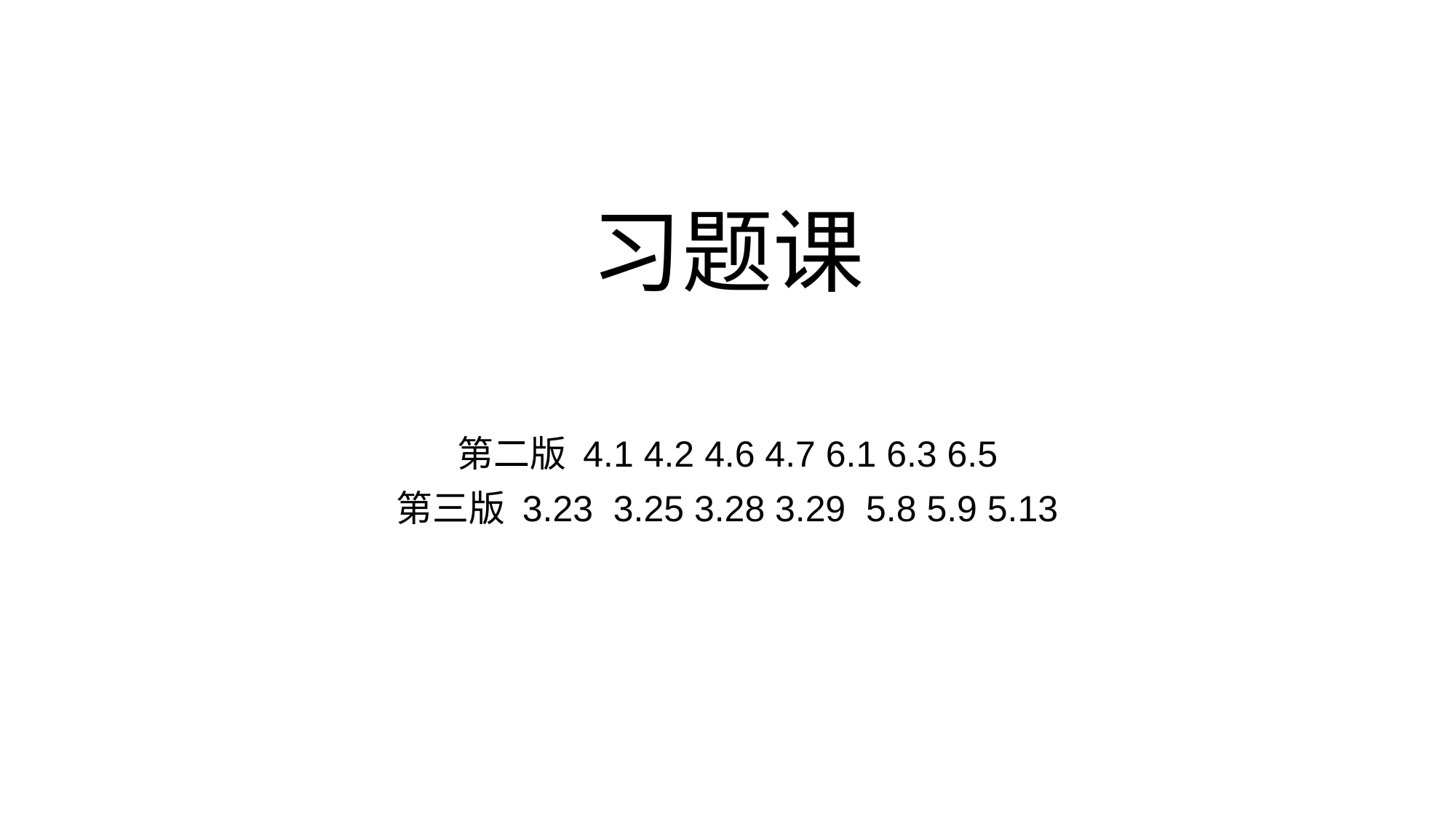

# 习题课
第二版 4.1 4.2 4.6 4.7 6.1 6.3 6.5
第三版 3.23  3.25 3.28 3.29  5.8 5.9 5.13